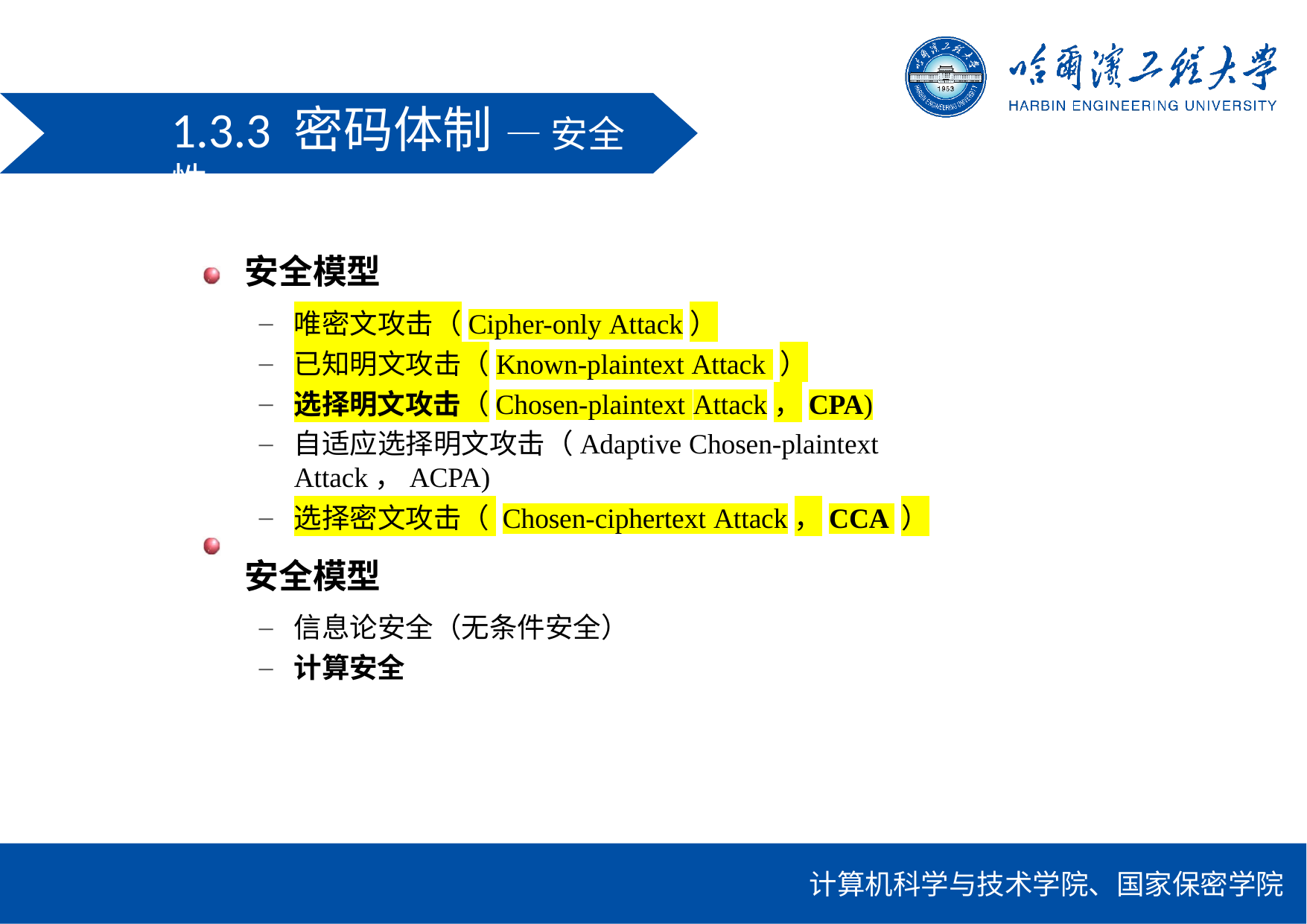

1.3.3 密码体制— 安全性
安全模型
唯密文攻击（Cipher-only Attack）
已知明文攻击（Known-plaintext Attack ）
选择明文攻击（Chosen-plaintext Attack，CPA)
自适应选择明文攻击（Adaptive Chosen-plaintext Attack，ACPA)
选择密文攻击（ Chosen-ciphertext Attack，CCA ）
安全模型
信息论安全（无条件安全）
计算安全